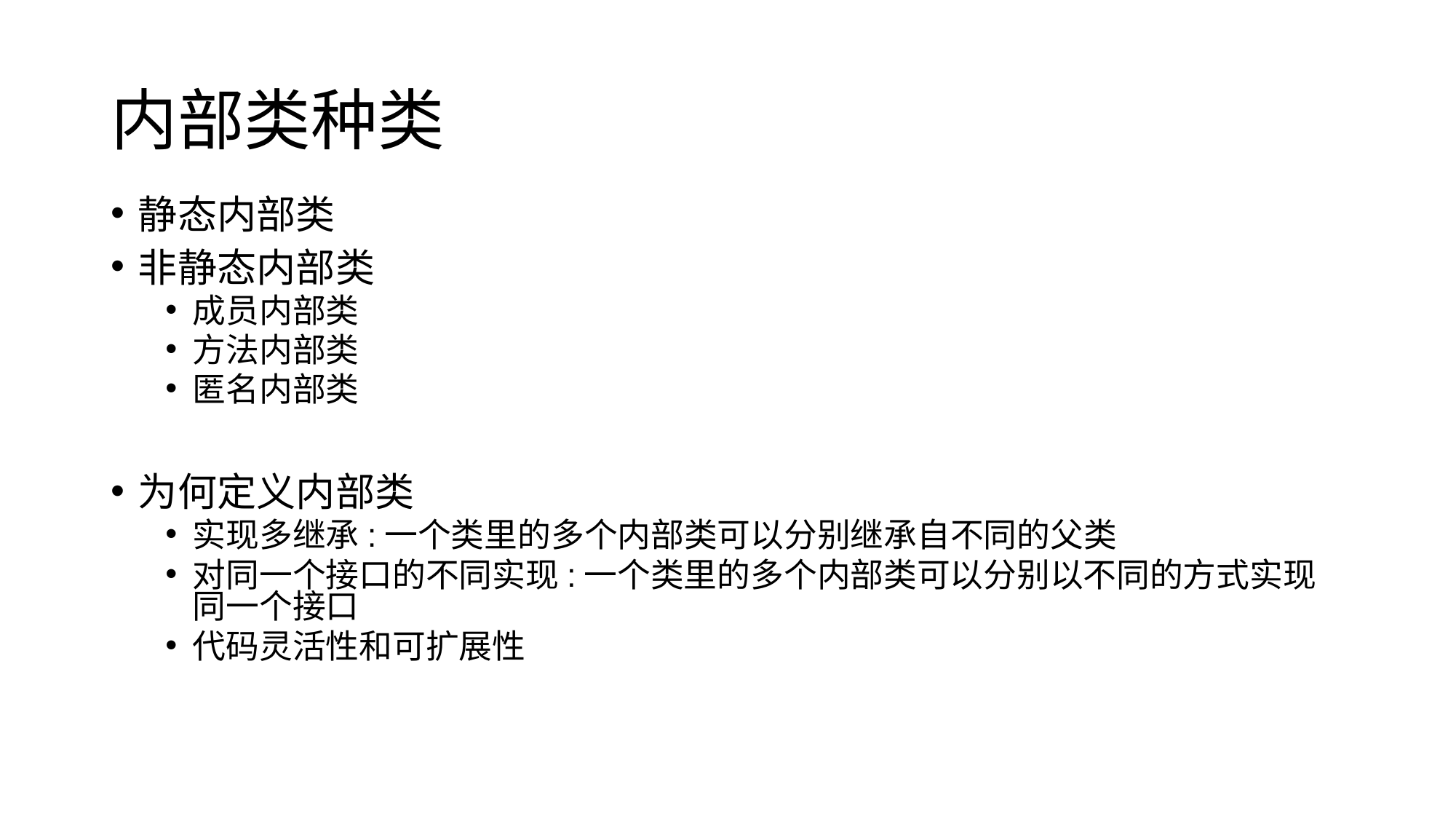

# 内部类种类
静态内部类
非静态内部类
成员内部类
方法内部类
匿名内部类

为何定义内部类
实现多继承:一个类里的多个内部类可以分别继承自不同的父类
对同一个接口的不同实现:一个类里的多个内部类可以分别以不同的方式实现同一个接口
代码灵活性和可扩展性